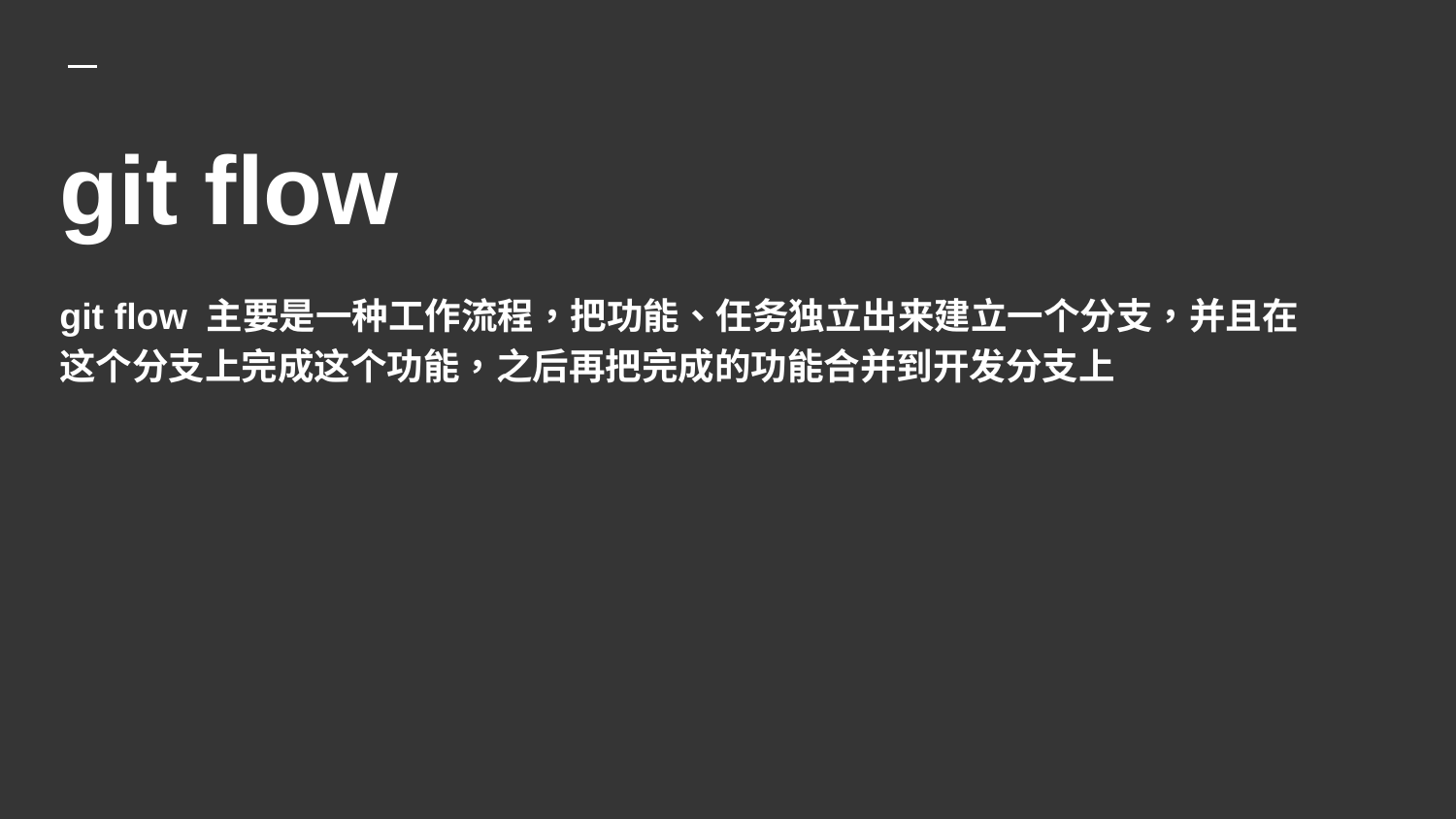

# git flow
git flow 主要是一种工作流程，把功能、任务独立出来建立一个分支，并且在这个分支上完成这个功能，之后再把完成的功能合并到开发分支上